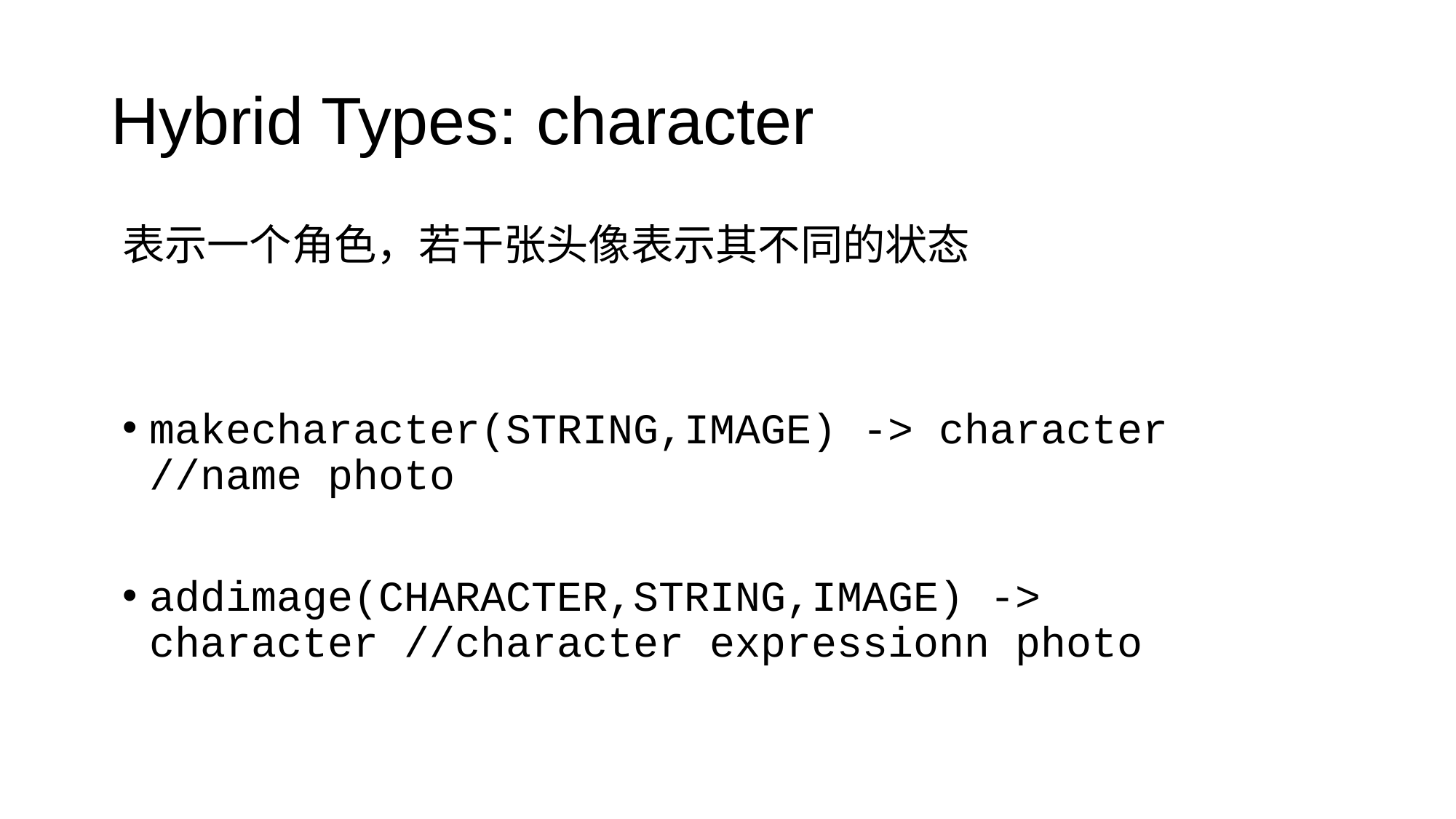

# Hybrid Types: character
表示一个角色，若干张头像表示其不同的状态

makecharacter(STRING,IMAGE) -> character //name photo

addimage(CHARACTER,STRING,IMAGE) -> character //character expressionn photo